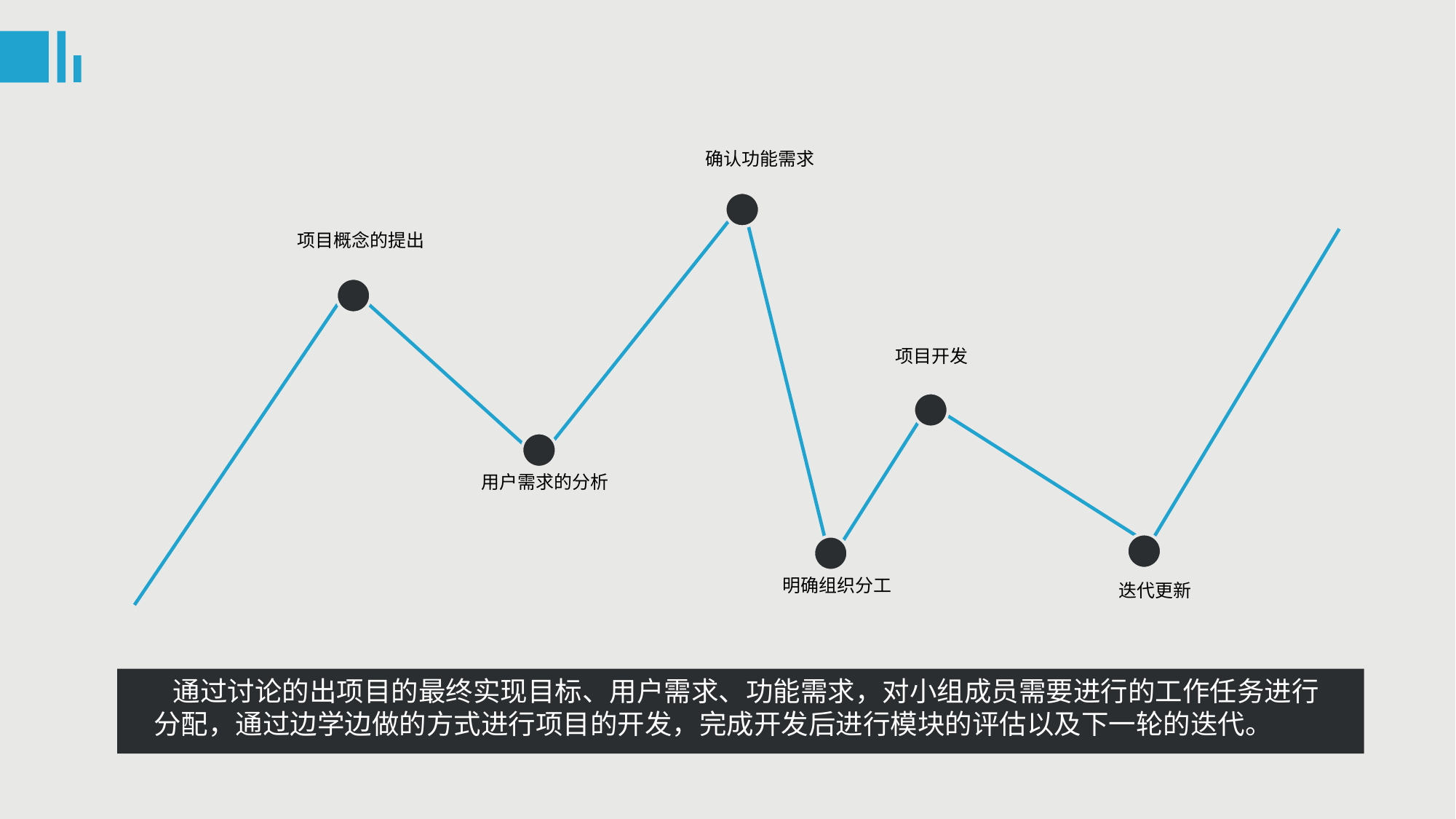

确认功能需求

项目概念的提出

项目开发

用户需求的分析

明确组织分工
迭代更新

  通过讨论的出项目的最终实现目标、用户需求、功能需求，对小组成员需要进行的工作任务进行分配，通过边学边做的方式进行项目的开发，完成开发后进行模块的评估以及下一轮的迭代。